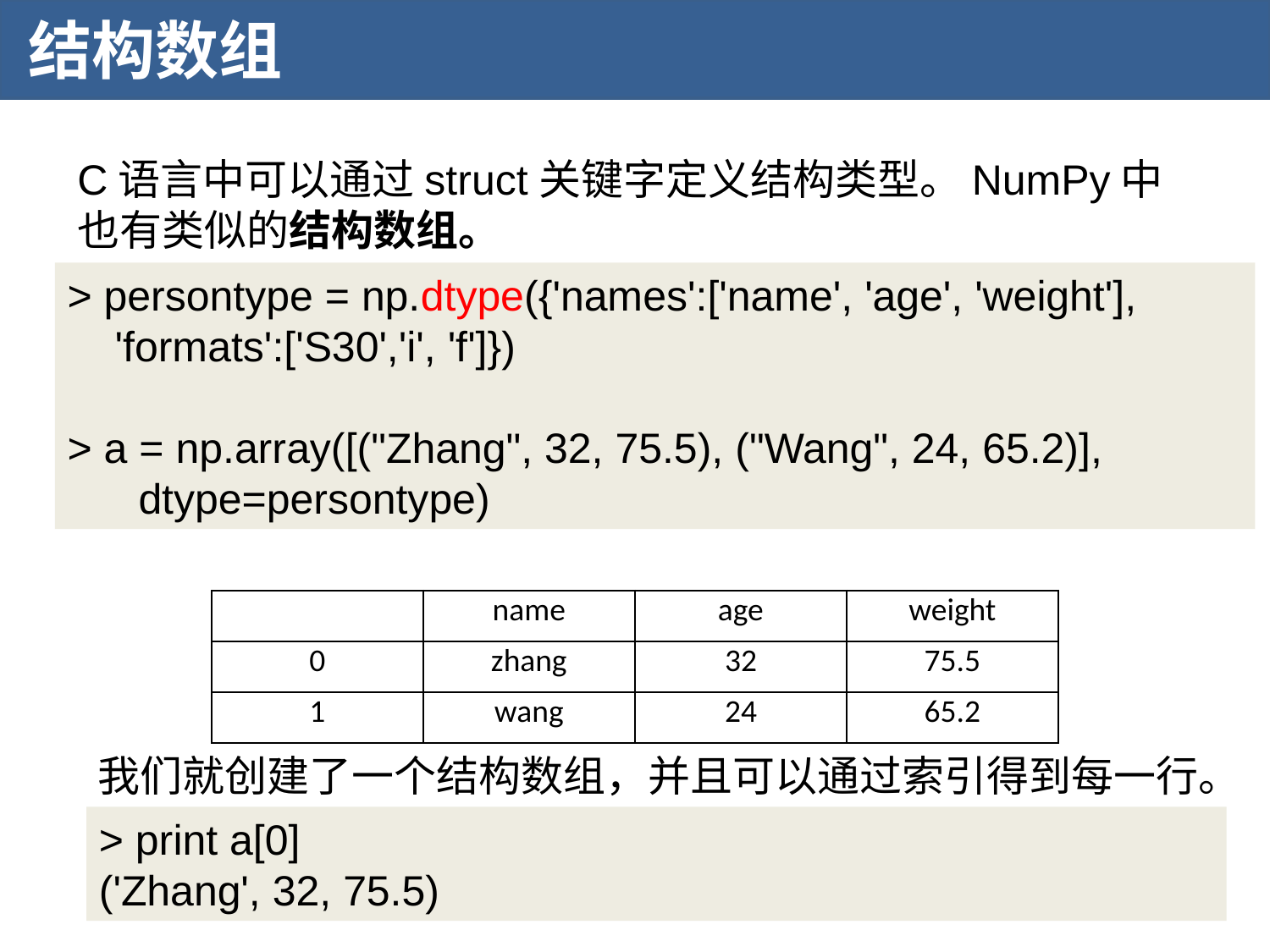

结构数组
C语言中可以通过struct关键字定义结构类型。NumPy中也有类似的结构数组。
> persontype = np.dtype({'names':['name', 'age', 'weight'],
    'formats':['S30','i', 'f']})

> a = np.array([("Zhang", 32, 75.5), ("Wang", 24, 65.2)],
      dtype=persontype)
|  | name | age | weight |
| --- | --- | --- | --- |
| 0 | zhang | 32 | 75.5 |
| 1 | wang | 24 | 65.2 |
我们就创建了一个结构数组，并且可以通过索引得到每一行。
> print a[0]
('Zhang', 32, 75.5)